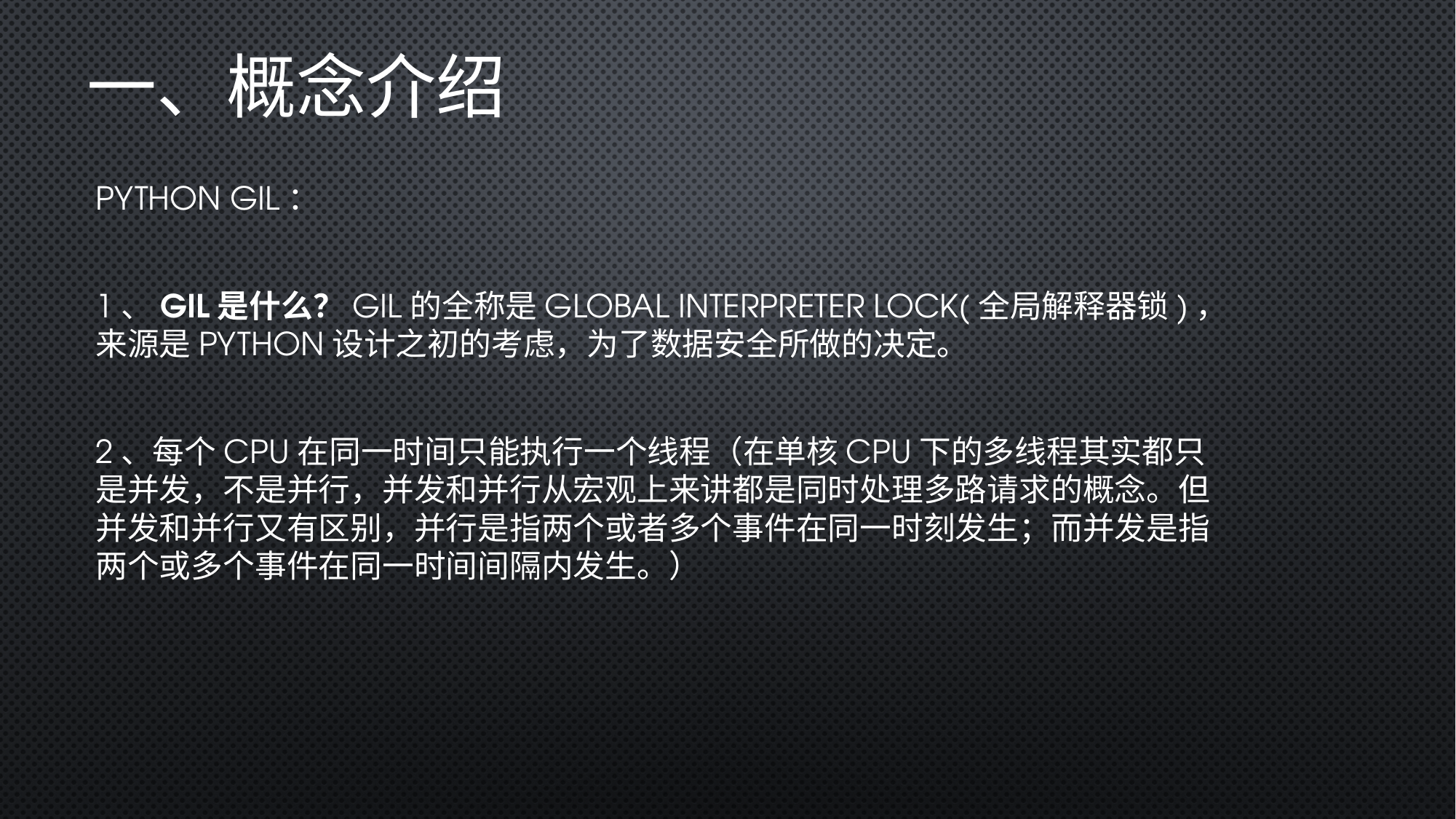

# 一、概念介绍
Python GIL：

1、GIL是什么？GIL的全称是Global Interpreter Lock(全局解释器锁)，来源是python设计之初的考虑，为了数据安全所做的决定。

2、每个CPU在同一时间只能执行一个线程（在单核CPU下的多线程其实都只是并发，不是并行，并发和并行从宏观上来讲都是同时处理多路请求的概念。但并发和并行又有区别，并行是指两个或者多个事件在同一时刻发生；而并发是指两个或多个事件在同一时间间隔内发生。）